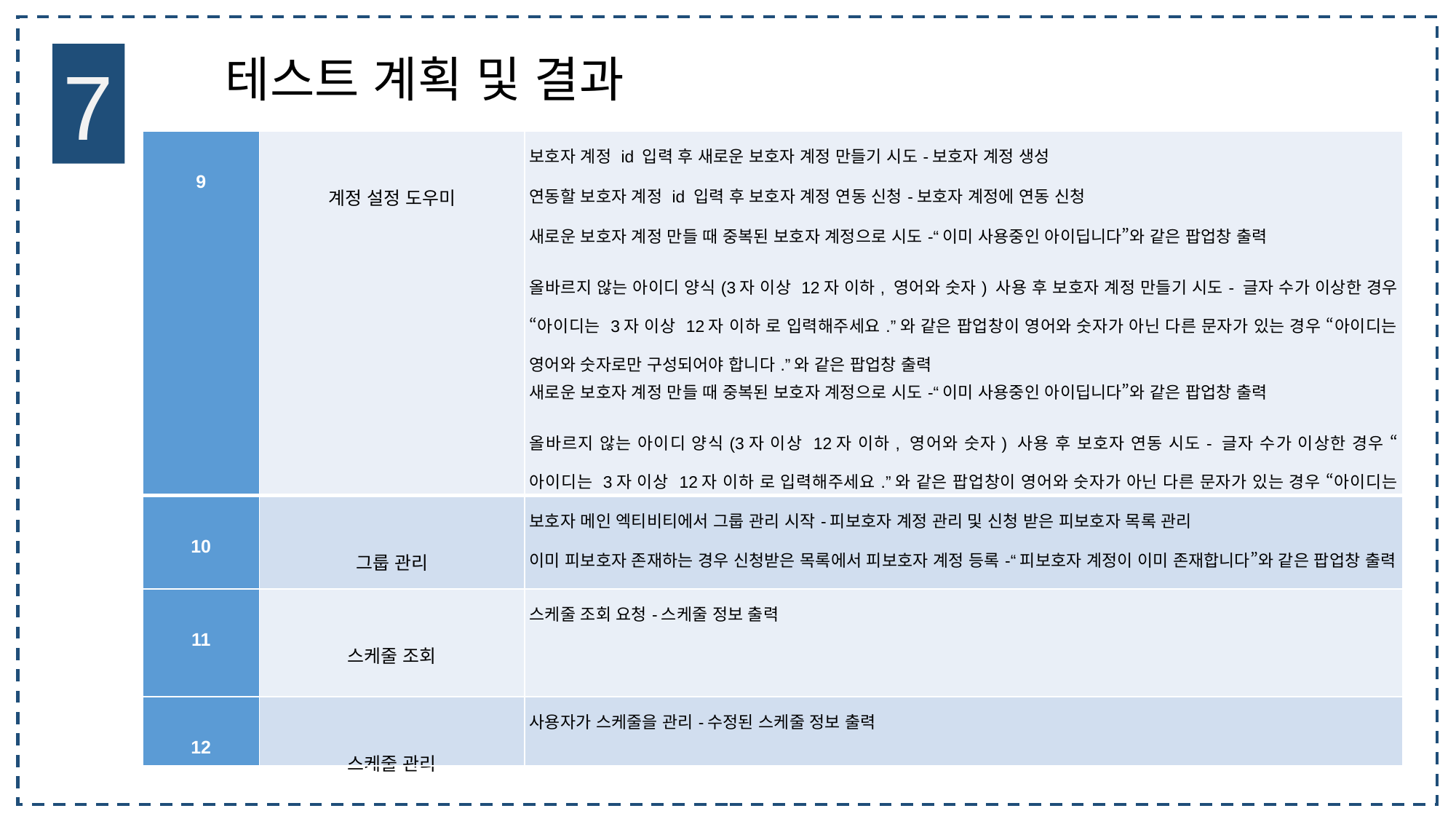

7
테스트 계획 및 결과
| 9 | 계정 설정 도우미 | 보호자 계정 id 입력 후 새로운 보호자 계정 만들기 시도-보호자 계정 생성 연동할 보호자 계정 id 입력 후 보호자 계정 연동 신청-보호자 계정에 연동 신청 새로운 보호자 계정 만들 때 중복된 보호자 계정으로 시도-“이미 사용중인 아이딥니다”와 같은 팝업창 출력 올바르지 않는 아이디 양식(3자 이상 12자 이하, 영어와 숫자) 사용 후 보호자 계정 만들기 시도- 글자 수가 이상한 경우 “아이디는 3자 이상 12자 이하 로 입력해주세요.”와 같은 팝업창이 영어와 숫자가 아닌 다른 문자가 있는 경우 “아이디는 영어와 숫자로만 구성되어야 합니다.”와 같은 팝업창 출력 새로운 보호자 계정 만들 때 중복된 보호자 계정으로 시도-“이미 사용중인 아이딥니다”와 같은 팝업창 출력 올바르지 않는 아이디 양식(3자 이상 12자 이하, 영어와 숫자) 사용 후 보호자 연동 시도- 글자 수가 이상한 경우 “아이디는 3자 이상 12자 이하 로 입력해주세요.”와 같은 팝업창이 영어와 숫자가 아닌 다른 문자가 있는 경우 “아이디는 영어와 숫자로만 구성되어야 합니다.”와 같은 팝업창 출력 |
| --- | --- | --- |
| 10 | 그룹 관리 | 보호자 메인 엑티비티에서 그룹 관리 시작-피보호자 계정 관리 및 신청 받은 피보호자 목록 관리 이미 피보호자 존재하는 경우 신청받은 목록에서 피보호자 계정 등록-“피보호자 계정이 이미 존재합니다”와 같은 팝업창 출력 |
| 11 | 스케줄 조회 | 스케줄 조회 요청-스케줄 정보 출력 |
| 12 | 스케줄 관리 | 사용자가 스케줄을 관리-수정된 스케줄 정보 출력 |